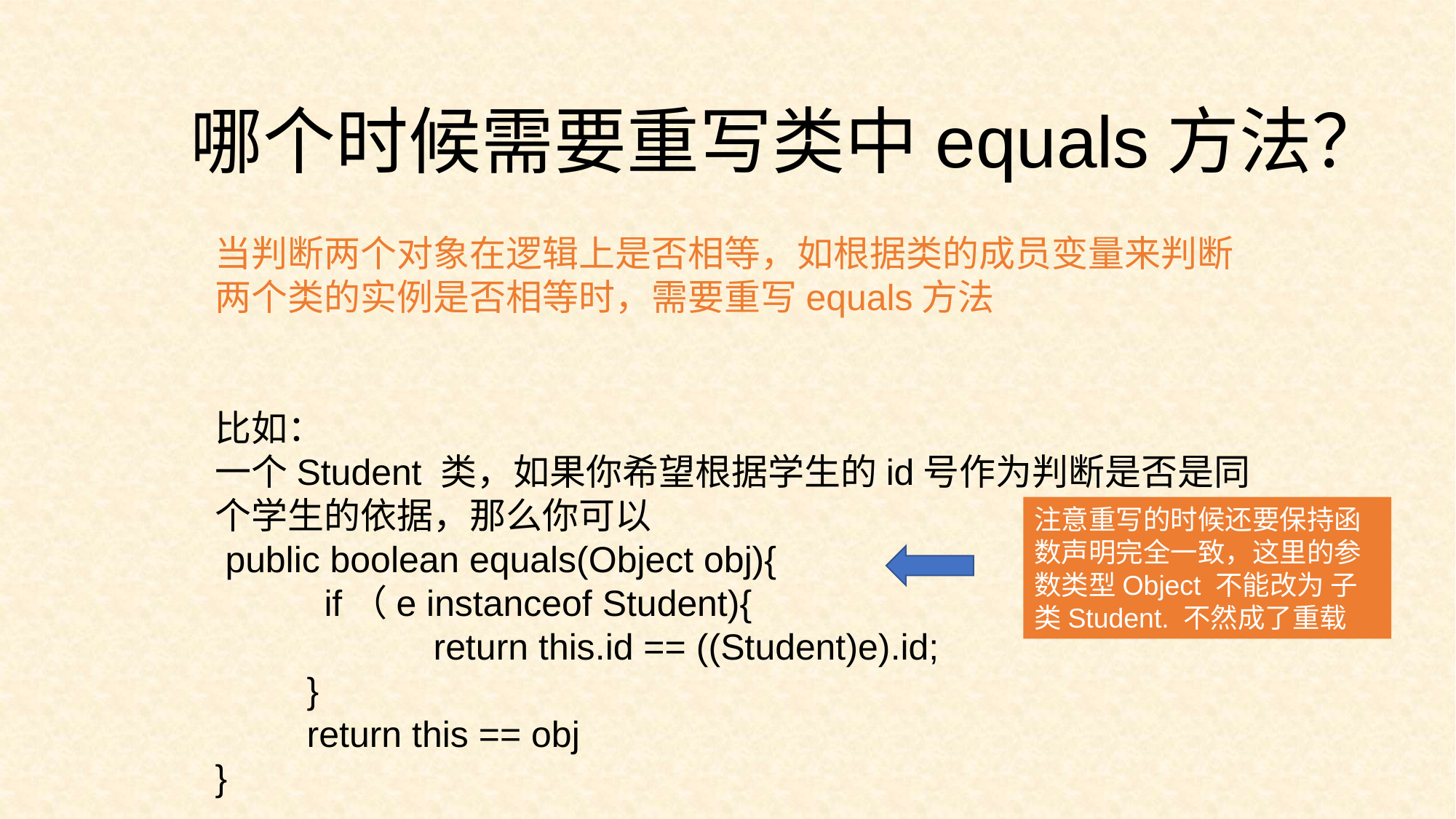

哪个时候需要重写类中equals方法？
当判断两个对象在逻辑上是否相等，如根据类的成员变量来判断两个类的实例是否相等时，需要重写equals方法

比如：
一个Student 类，如果你希望根据学生的id号作为判断是否是同个学生的依据，那么你可以
 public boolean equals(Object obj){
	if（e instanceof Student){
		return this.id == ((Student)e).id;
         }
         return this == obj
}

注意重写的时候还要保持函数声明完全一致，这里的参数类型Object 不能改为 子类Student. 不然成了重载